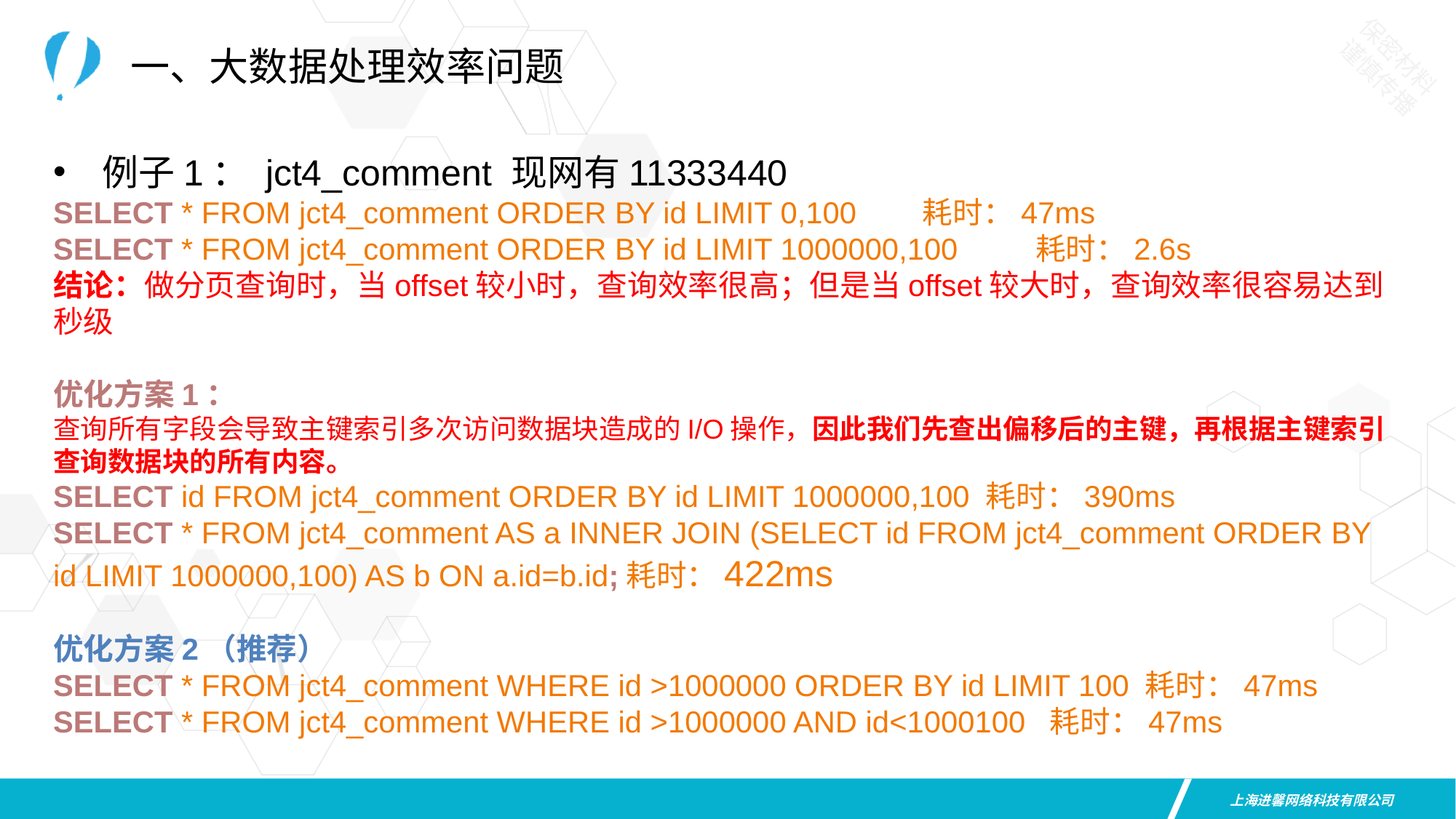

# 一、大数据处理效率问题
例子1： jct4_comment 现网有11333440
SELECT * FROM jct4_comment ORDER BY id LIMIT 0,100       耗时：47ms
SELECT * FROM jct4_comment ORDER BY id LIMIT 1000000,100 	耗时：2.6s
结论：做分页查询时，当offset较小时，查询效率很高；但是当offset较大时，查询效率很容易达到秒级

优化方案1：
查询所有字段会导致主键索引多次访问数据块造成的I/O操作，因此我们先查出偏移后的主键，再根据主键索引查询数据块的所有内容。
SELECT id FROM jct4_comment ORDER BY id LIMIT 1000000,100 耗时：390ms
SELECT * FROM jct4_comment AS a INNER JOIN (SELECT id FROM jct4_comment ORDER BY id LIMIT 1000000,100) AS b ON a.id=b.id;耗时：422ms

优化方案2（推荐）
SELECT * FROM jct4_comment WHERE id >1000000 ORDER BY id LIMIT 100 耗时：47ms
SELECT * FROM jct4_comment WHERE id >1000000 AND id<1000100  耗时：47ms